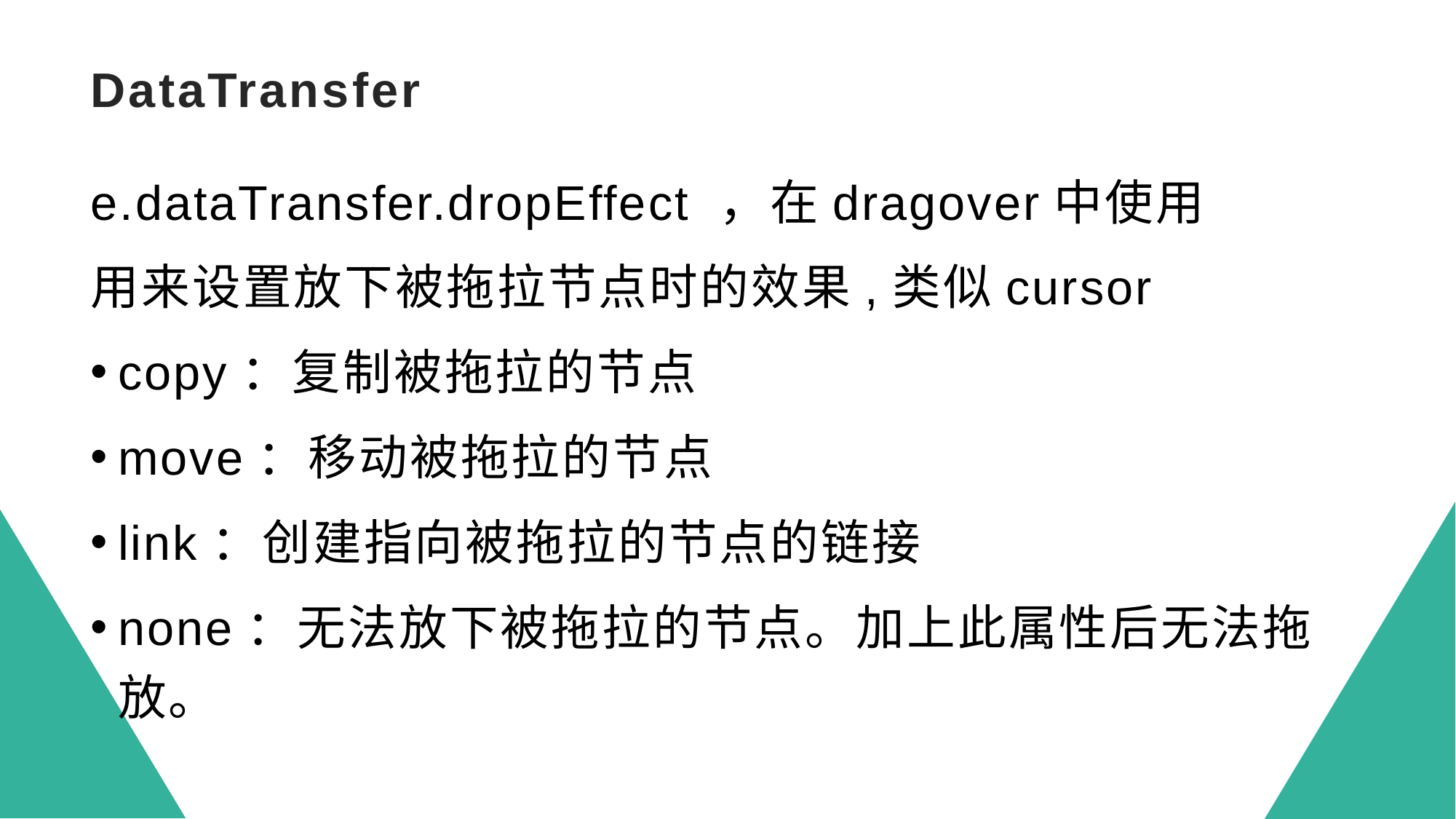

# DataTransfer
e.dataTransfer.dropEffect ，在dragover中使用
用来设置放下被拖拉节点时的效果,类似cursor
copy：复制被拖拉的节点
move：移动被拖拉的节点
link：创建指向被拖拉的节点的链接
none：无法放下被拖拉的节点。加上此属性后无法拖放。